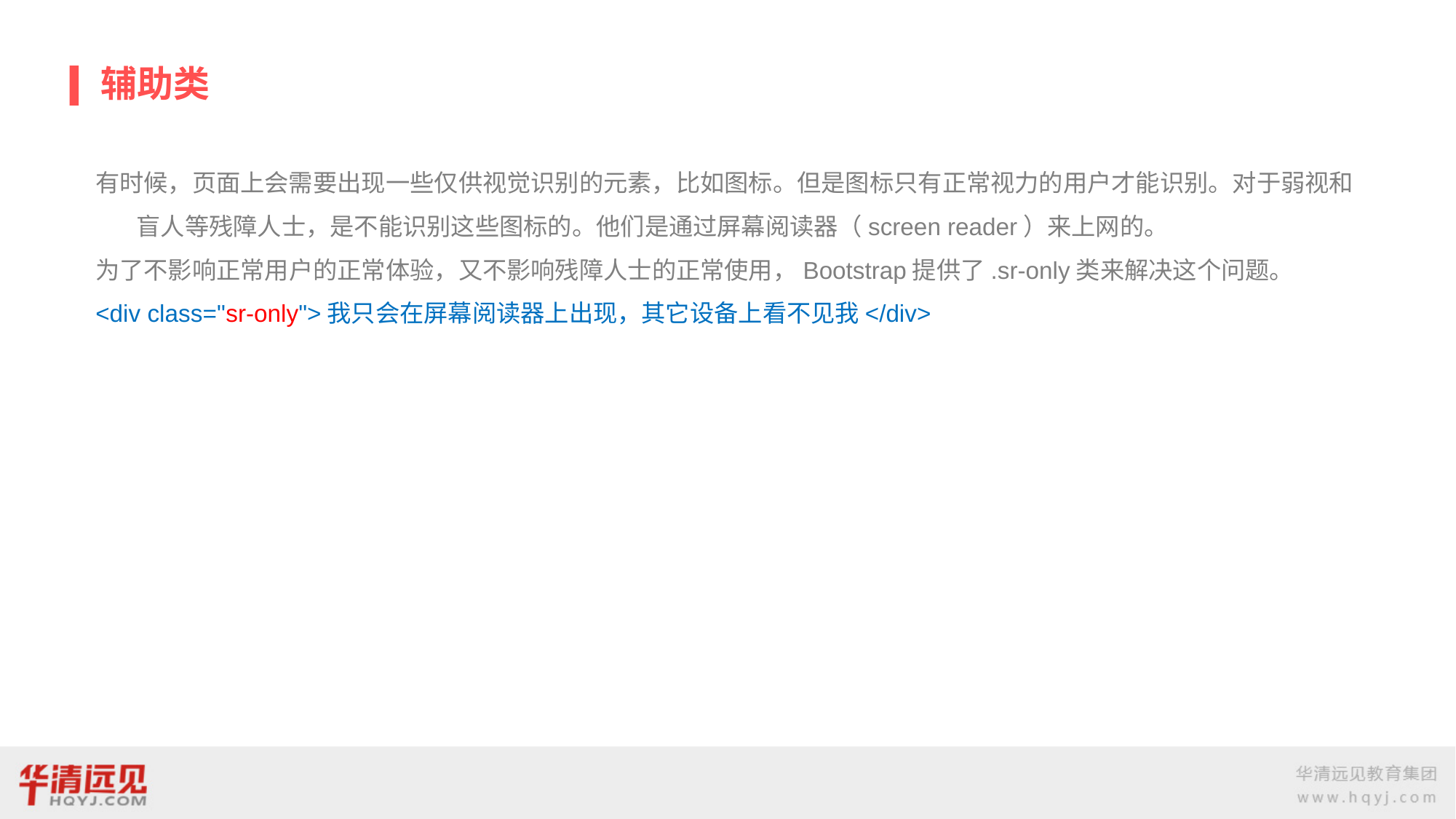

# 辅助类
有时候，页面上会需要出现一些仅供视觉识别的元素，比如图标。但是图标只有正常视力的用户才能识别。对于弱视和盲人等残障人士，是不能识别这些图标的。他们是通过屏幕阅读器（screen reader）来上网的。
为了不影响正常用户的正常体验，又不影响残障人士的正常使用，Bootstrap提供了.sr-only类来解决这个问题。
<div class="sr-only">我只会在屏幕阅读器上出现，其它设备上看不见我</div>

栅格系统